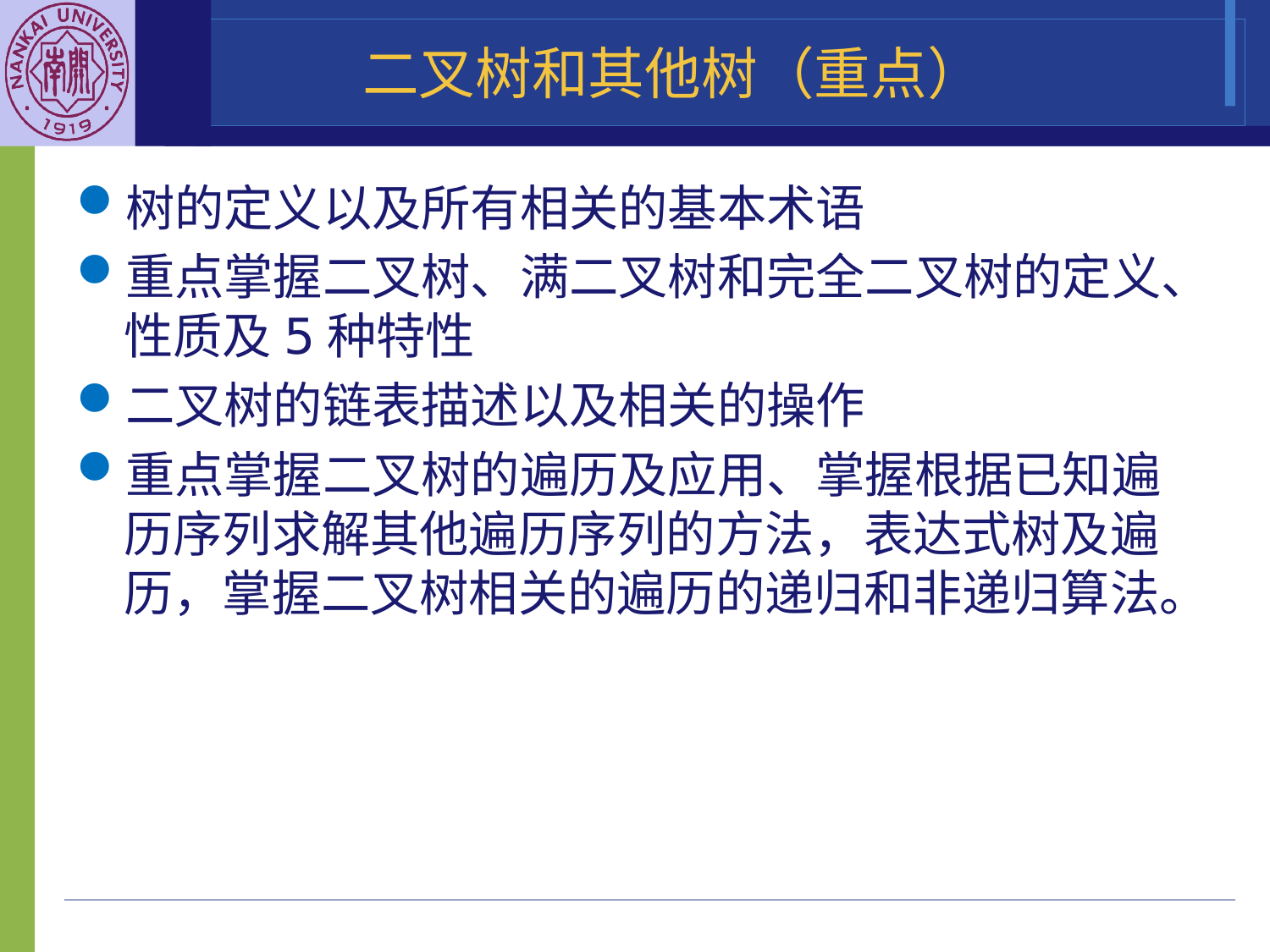

# 二叉树和其他树（重点）
树的定义以及所有相关的基本术语
重点掌握二叉树、满二叉树和完全二叉树的定义、性质及5种特性
二叉树的链表描述以及相关的操作
重点掌握二叉树的遍历及应用、掌握根据已知遍历序列求解其他遍历序列的方法，表达式树及遍历，掌握二叉树相关的遍历的递归和非递归算法。